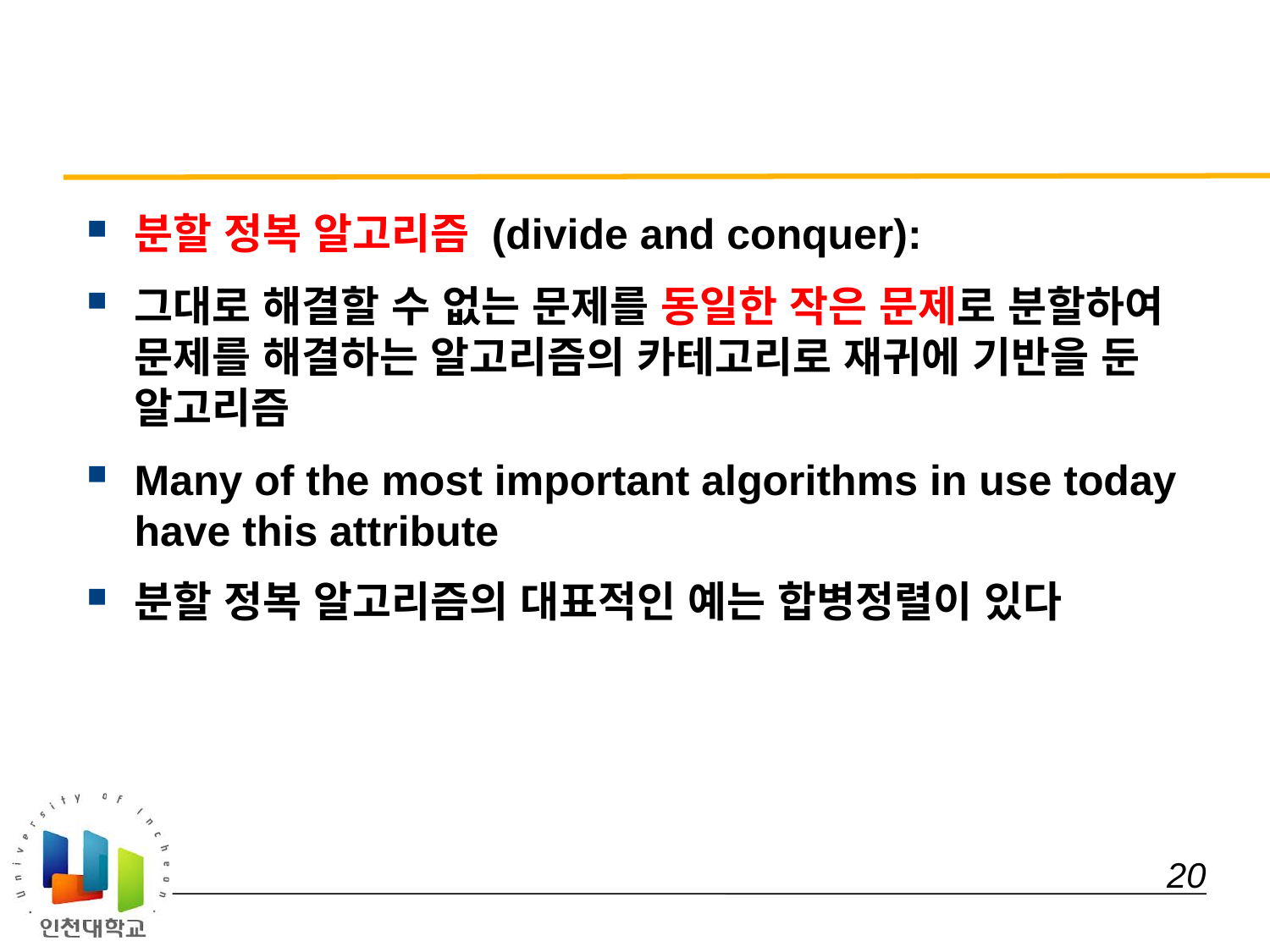

#
분할 정복 알고리즘 (divide and conquer):
그대로 해결할 수 없는 문제를 동일한 작은 문제로 분할하여 문제를 해결하는 알고리즘의 카테고리로 재귀에 기반을 둔 알고리즘
Many of the most important algorithms in use today have this attribute
분할 정복 알고리즘의 대표적인 예는 합병정렬이 있다

 20